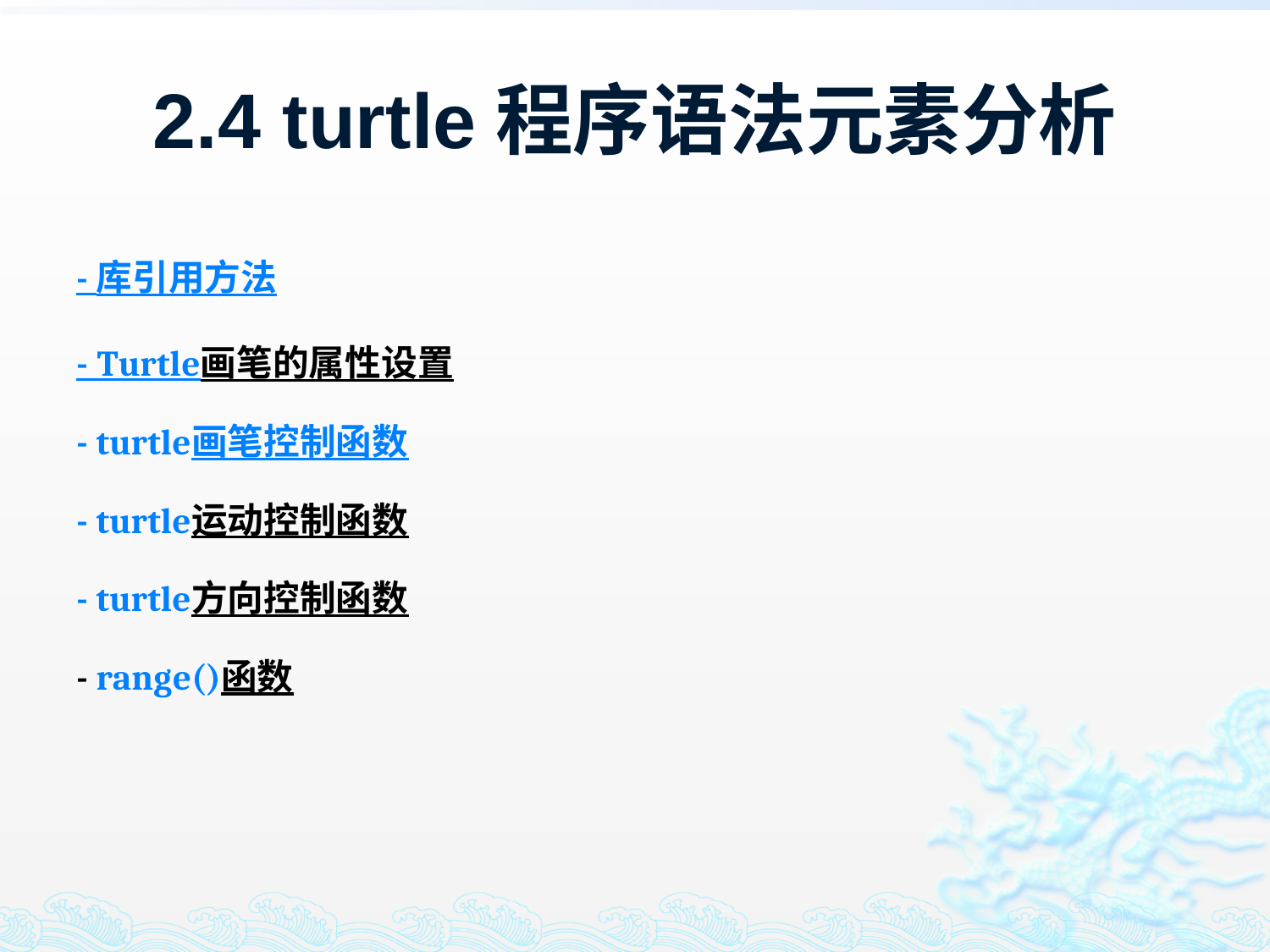

# 2.4 turtle程序语法元素分析
- 库引用方法
- Turtle画笔的属性设置
- turtle画笔控制函数
- turtle运动控制函数
- turtle方向控制函数
- range()函数